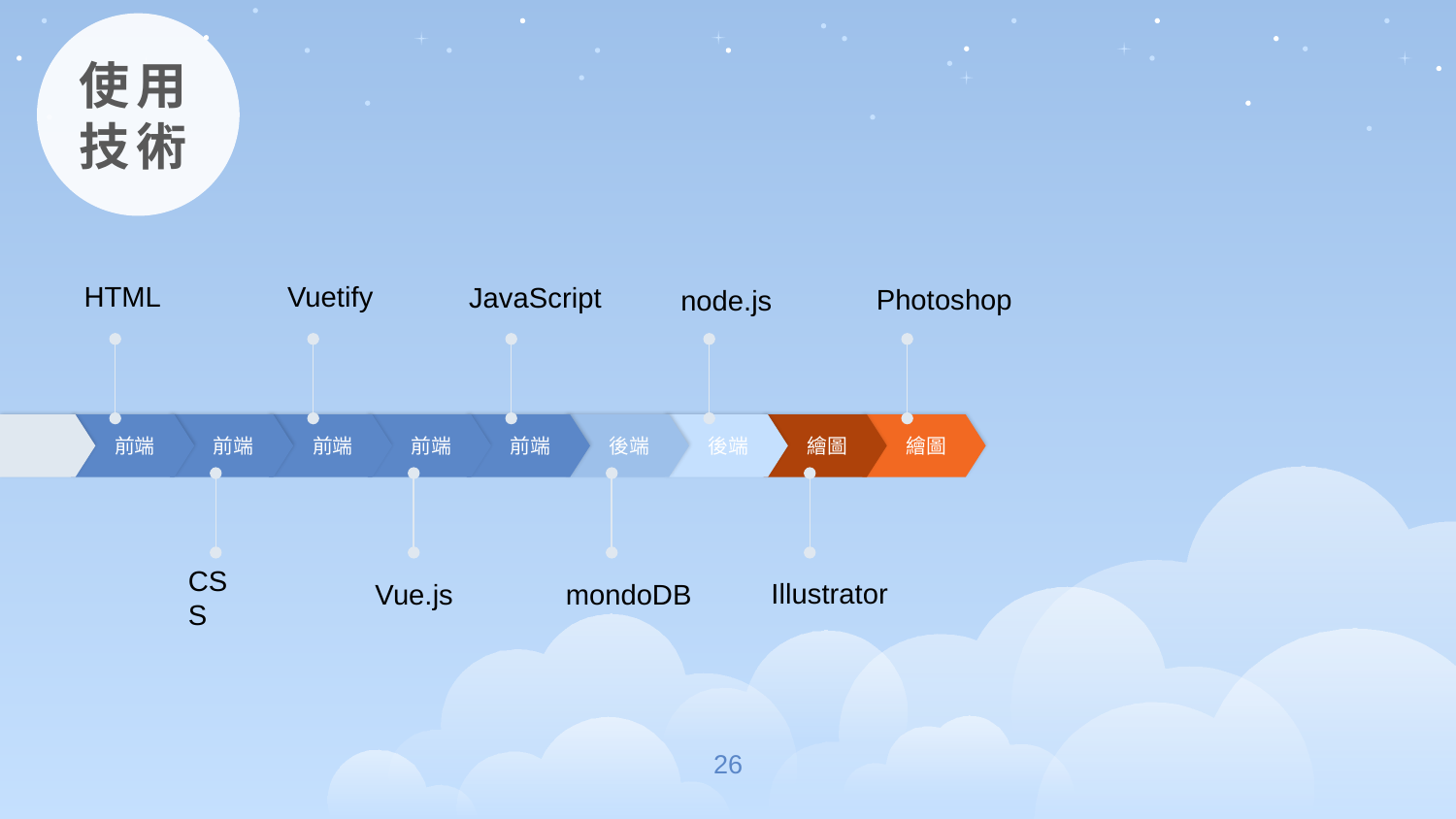

使用技術
HTML
Vuetify
JavaScript
Photoshop
node.js

前端
前端
前端
前端
前端
後端
後端
繪圖
繪圖
CSS
Illustrator
Vue.js
mondoDB
26